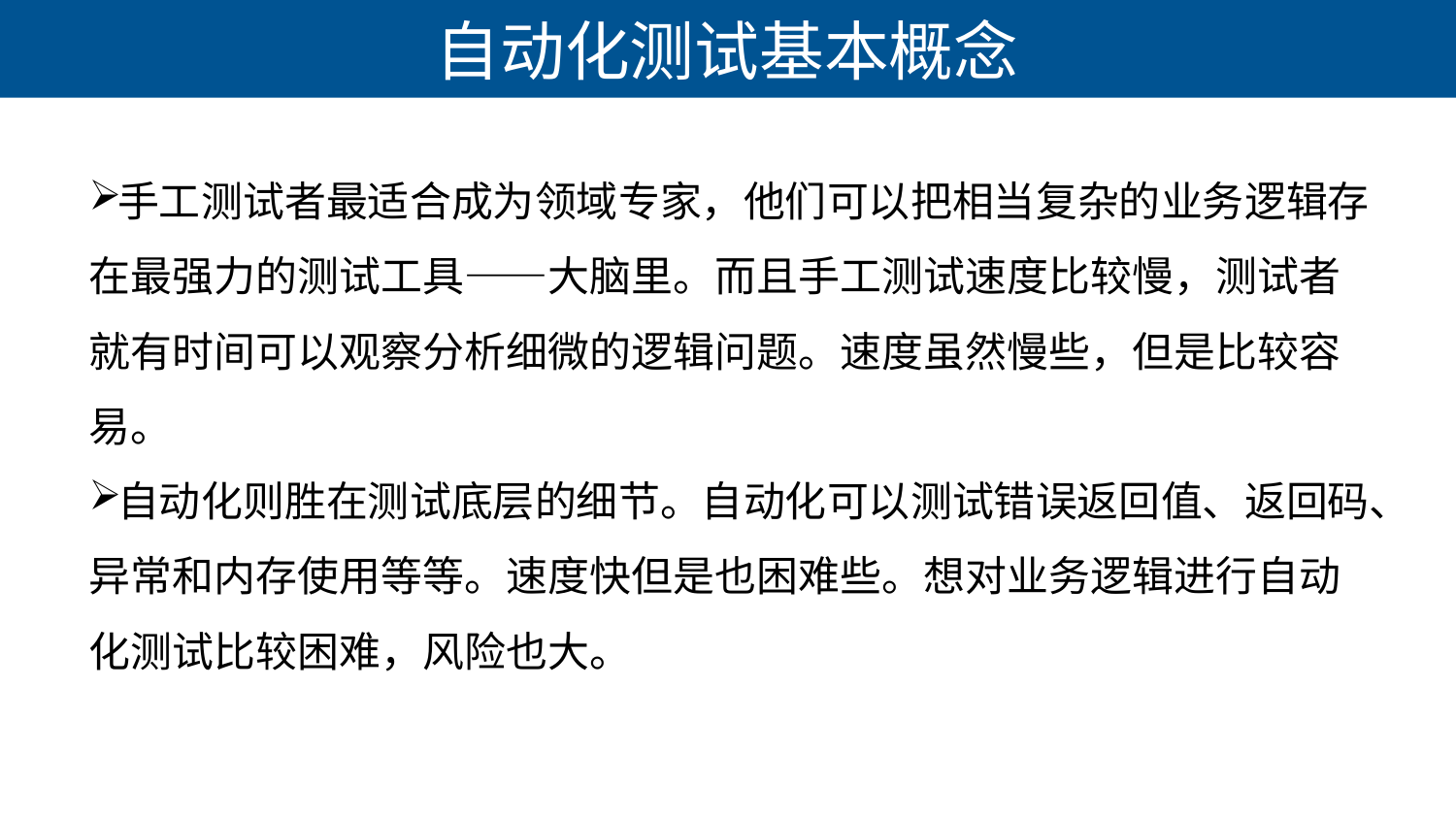

# 自动化测试基本概念
手工测试者最适合成为领域专家，他们可以把相当复杂的业务逻辑存在最强力的测试工具——大脑里。而且手工测试速度比较慢，测试者就有时间可以观察分析细微的逻辑问题。速度虽然慢些，但是比较容易。
自动化则胜在测试底层的细节。自动化可以测试错误返回值、返回码、异常和内存使用等等。速度快但是也困难些。想对业务逻辑进行自动化测试比较困难，风险也大。